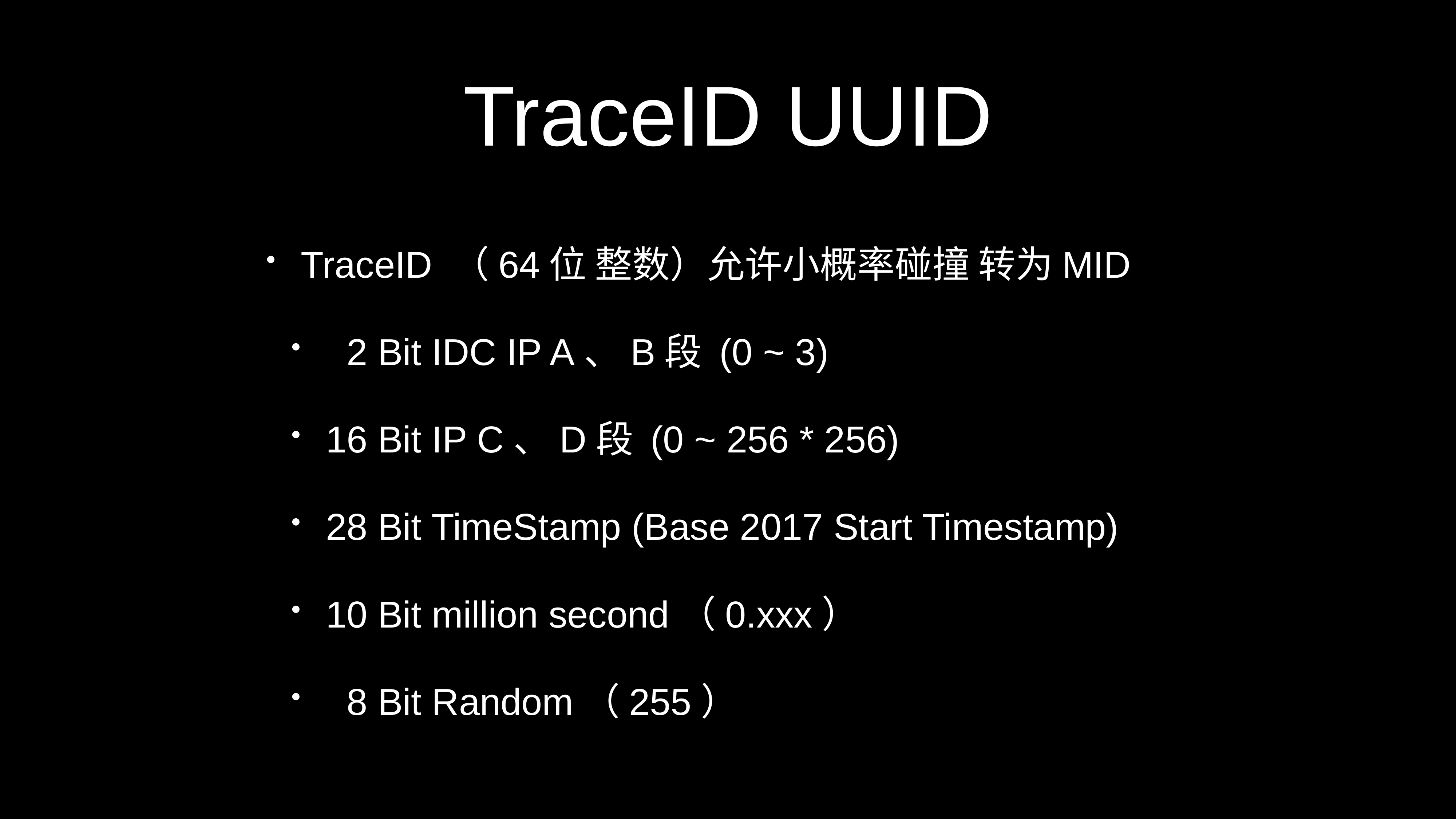

# TraceID UUID
TraceID （64位 整数）允许小概率碰撞 转为MID
  2 Bit IDC IP A、B段 (0 ~ 3)
16 Bit IP C、D段 (0 ~ 256 * 256)
28 Bit TimeStamp (Base 2017 Start Timestamp)
10 Bit million second（0.xxx）
  8 Bit Random（255）